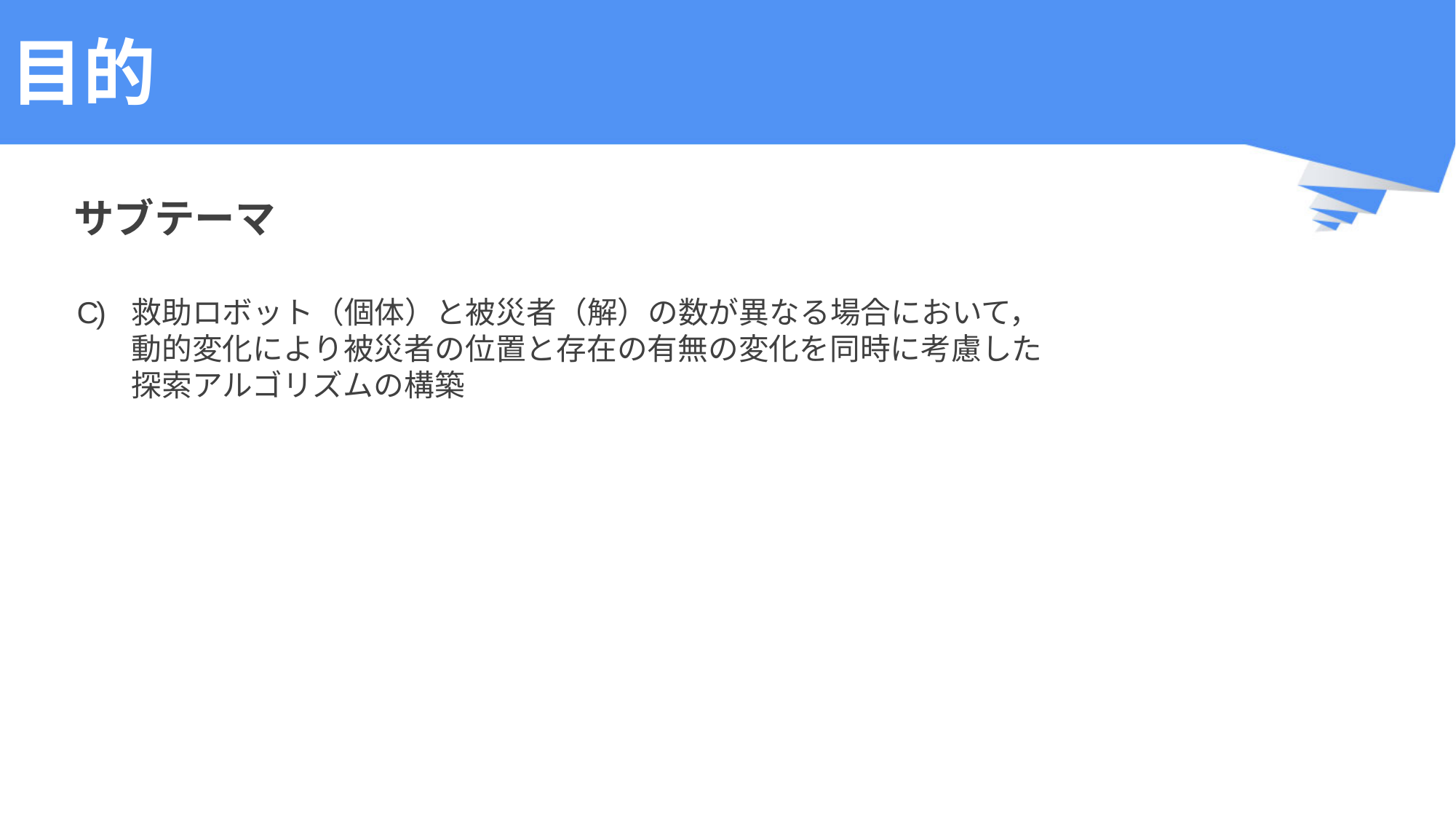

# 目的
サブテーマ
救助ロボット（個体）と被災者（解）の数が異なる場合において，
動的変化により被災者の位置と存在の有無の変化を同時に考慮した
探索アルゴリズムの構築